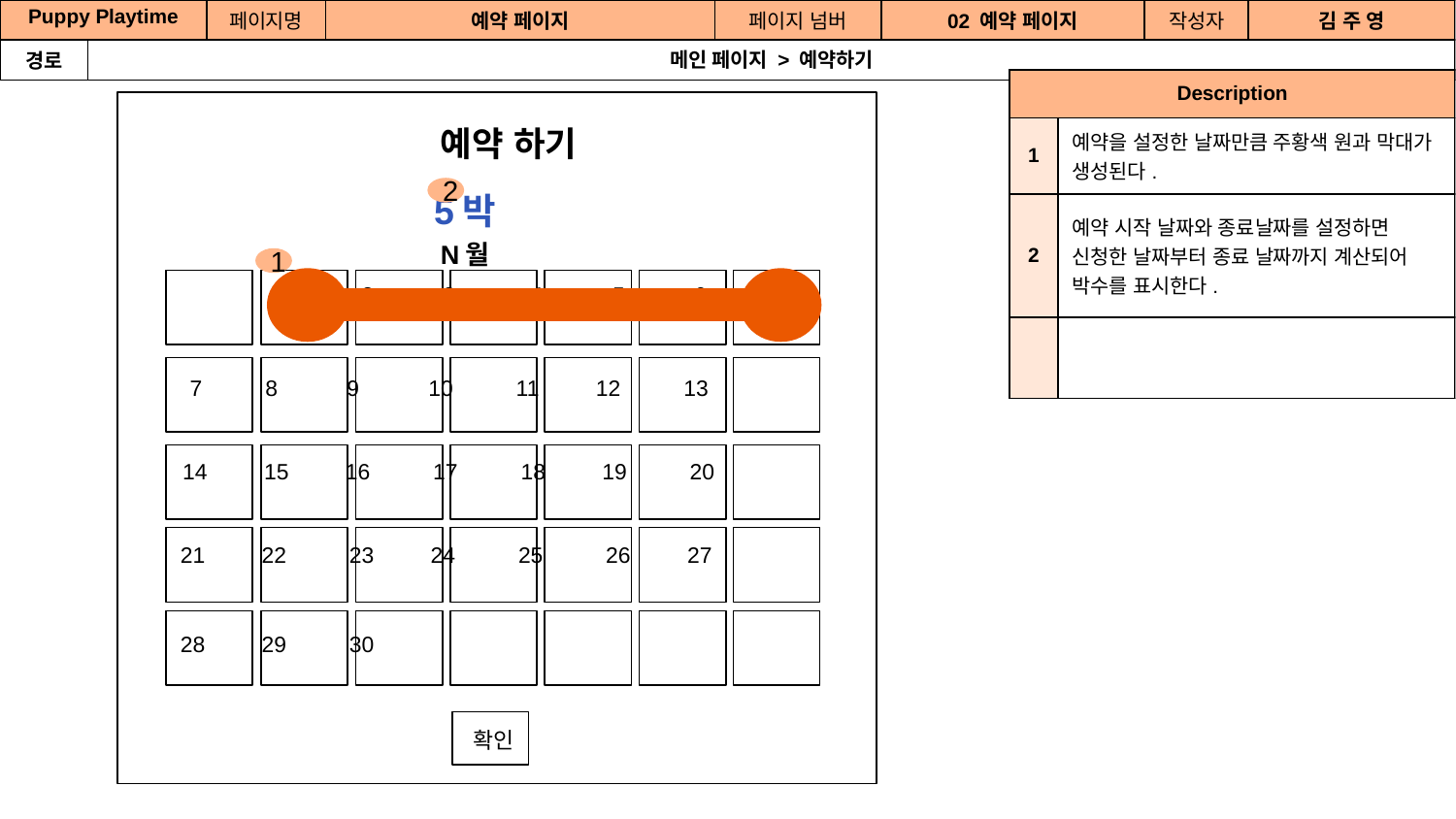

공간(오피스) 대여 시스템
| Puppy Playtime | 김 주 영 | 페이지명 | 예약 페이지 | 페이지 넘버 | 02 예약 페이지 | 작성자 | 김 주 영 |
| --- | --- | --- | --- | --- | --- | --- | --- |
| 경로 | 메인 페이지 > 예약하기 | 김 주 영 | 김 주 영 | 김 주 영 | 김 주 영 | 김 주 영 | 김 주 영 |
| Description | 예약하러 가기를 클릭하면 예약 상세페이지로 간다. |
| --- | --- |
| 1 | 예약을 설정한 날짜만큼 주황색 원과 막대가 생성된다. |
| 2 | 예약 시작 날짜와 종료날짜를 설정하면 신청한 날짜부터 종료 날짜까지 계산되어 박수를 표시한다. |
|  |  |

예약 하기
2
5박
N월
1

1           2           3            4           5           6
7          8           9           10          11         12          13
14         15         16          17          18         19          20
21         22          23         24          25          26         27
28         29          30

확인